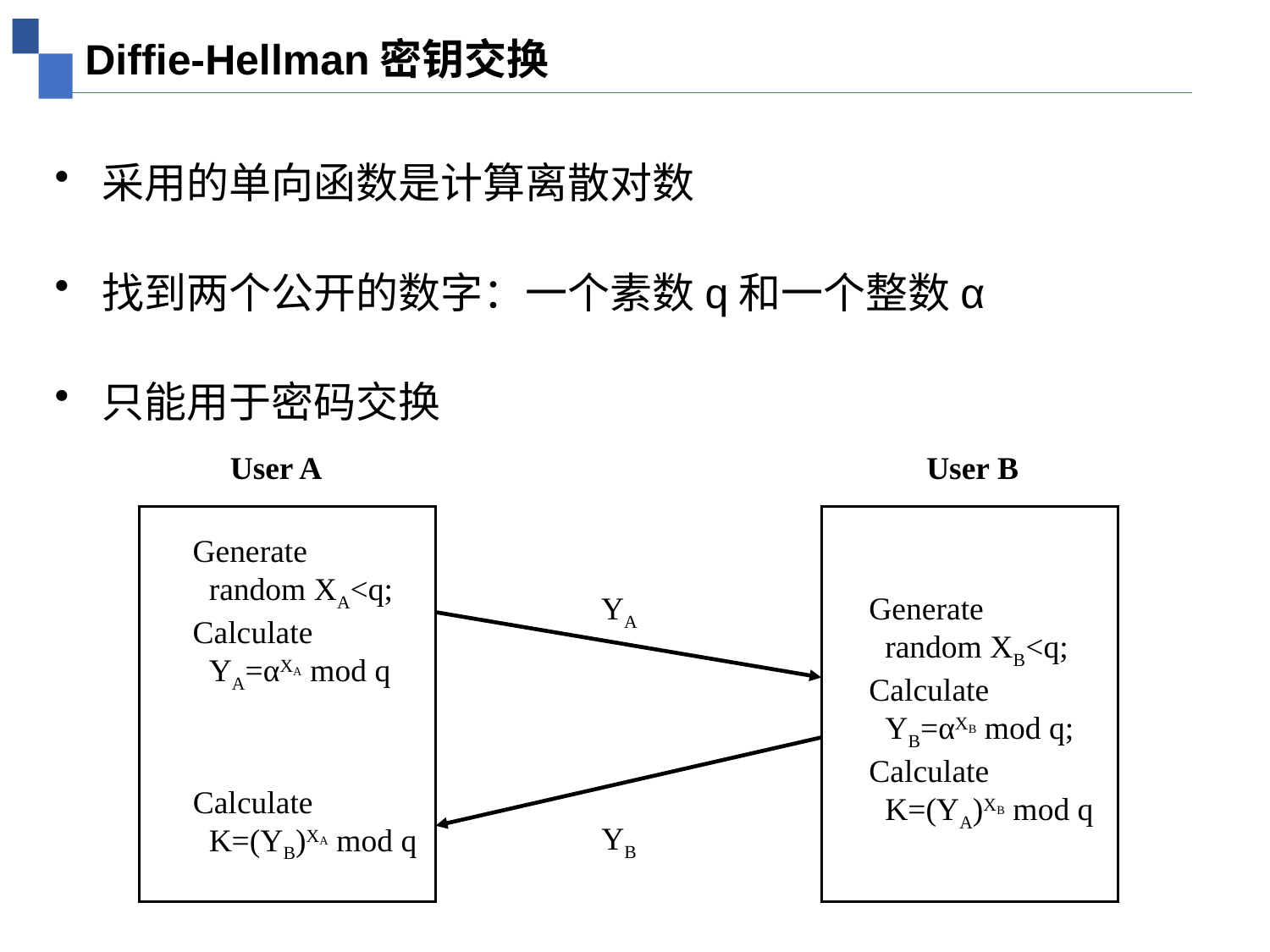

Diffie-Hellman密钥交换
采用的单向函数是计算离散对数
找到两个公开的数字：一个素数q和一个整数α
只能用于密码交换
User A
User B

Generate
  random XA<q;
Calculate
  YA=αXA mod q
YA
Generate
  random XB<q;
Calculate
  YB=αXB mod q;
Calculate
  K=(YA)XB mod q

Calculate
  K=(YB)XA mod q

YB